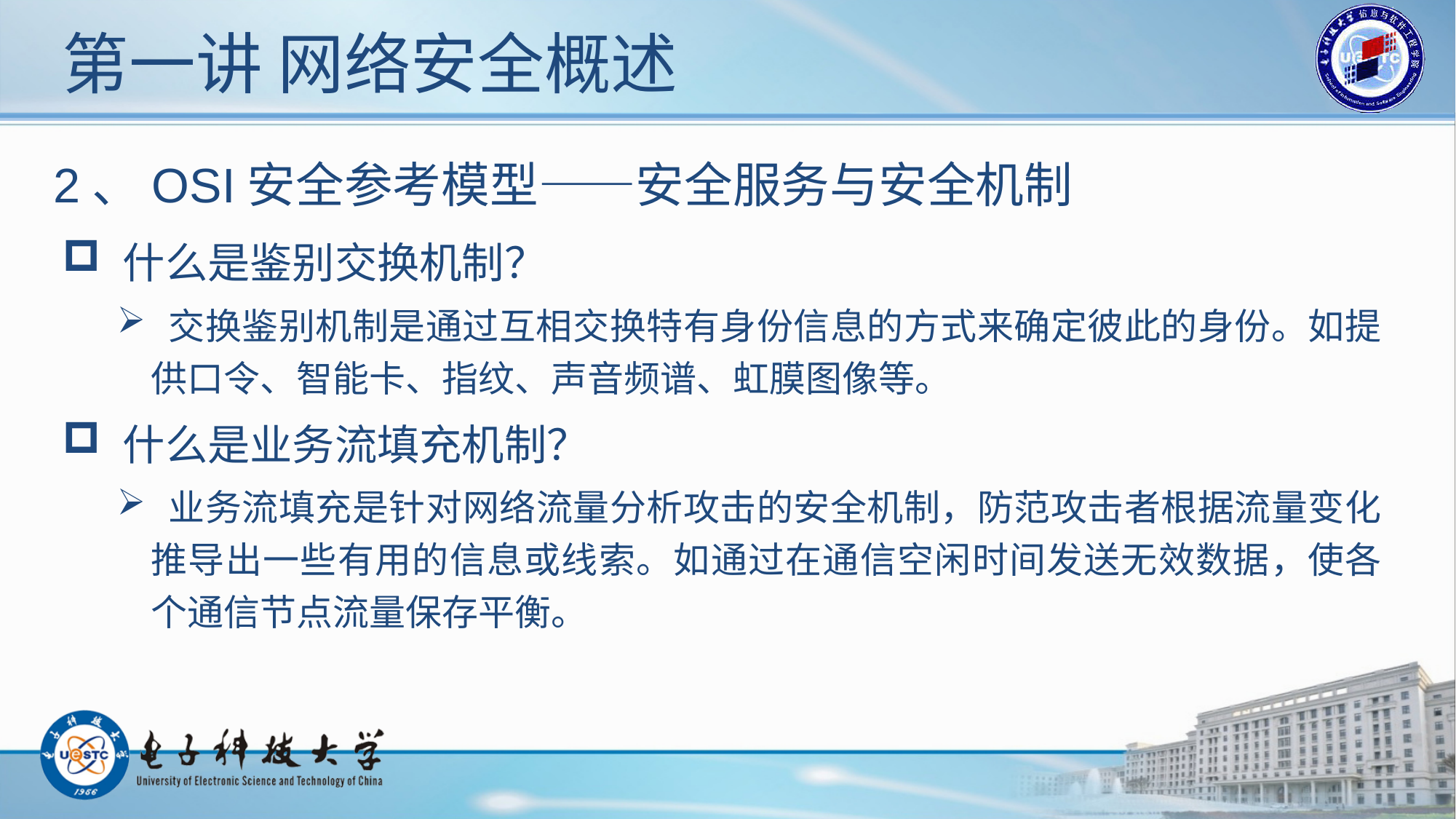

# 第一讲 网络安全概述
2、OSI安全参考模型——安全服务与安全机制
 什么是鉴别交换机制？
 交换鉴别机制是通过互相交换特有身份信息的方式来确定彼此的身份。如提供口令、智能卡、指纹、声音频谱、虹膜图像等。
 什么是业务流填充机制？
 业务流填充是针对网络流量分析攻击的安全机制，防范攻击者根据流量变化推导出一些有用的信息或线索。如通过在通信空闲时间发送无效数据，使各个通信节点流量保存平衡。